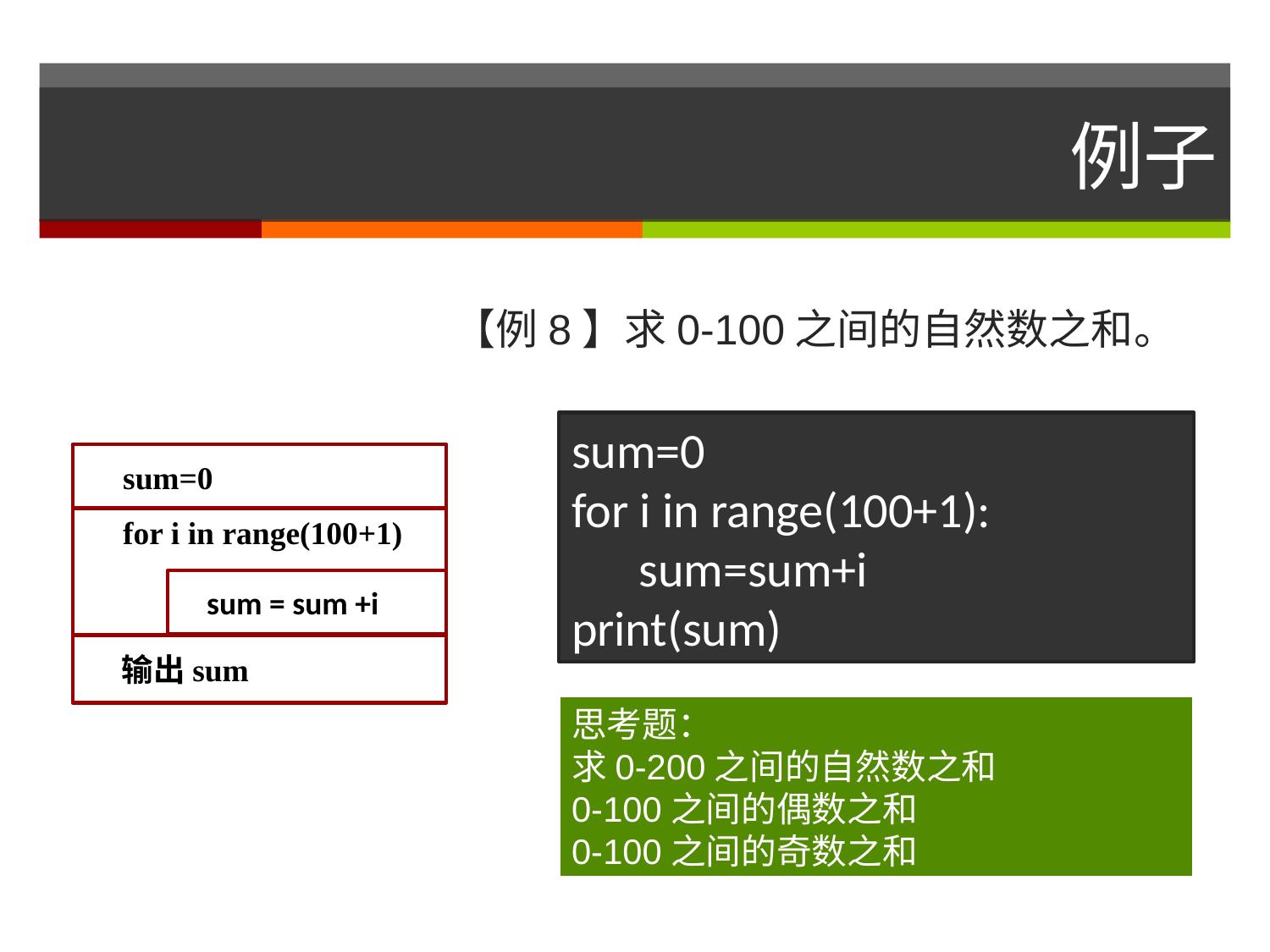

# 例子
【例8】求0-100之间的自然数之和。
sum=0
for i in range(100+1):
      sum=sum+i
print(sum)
     sum=0
     for i in range(100+1)
    sum = sum +i

    输出sum
思考题：
求0-200之间的自然数之和
0-100之间的偶数之和
0-100之间的奇数之和